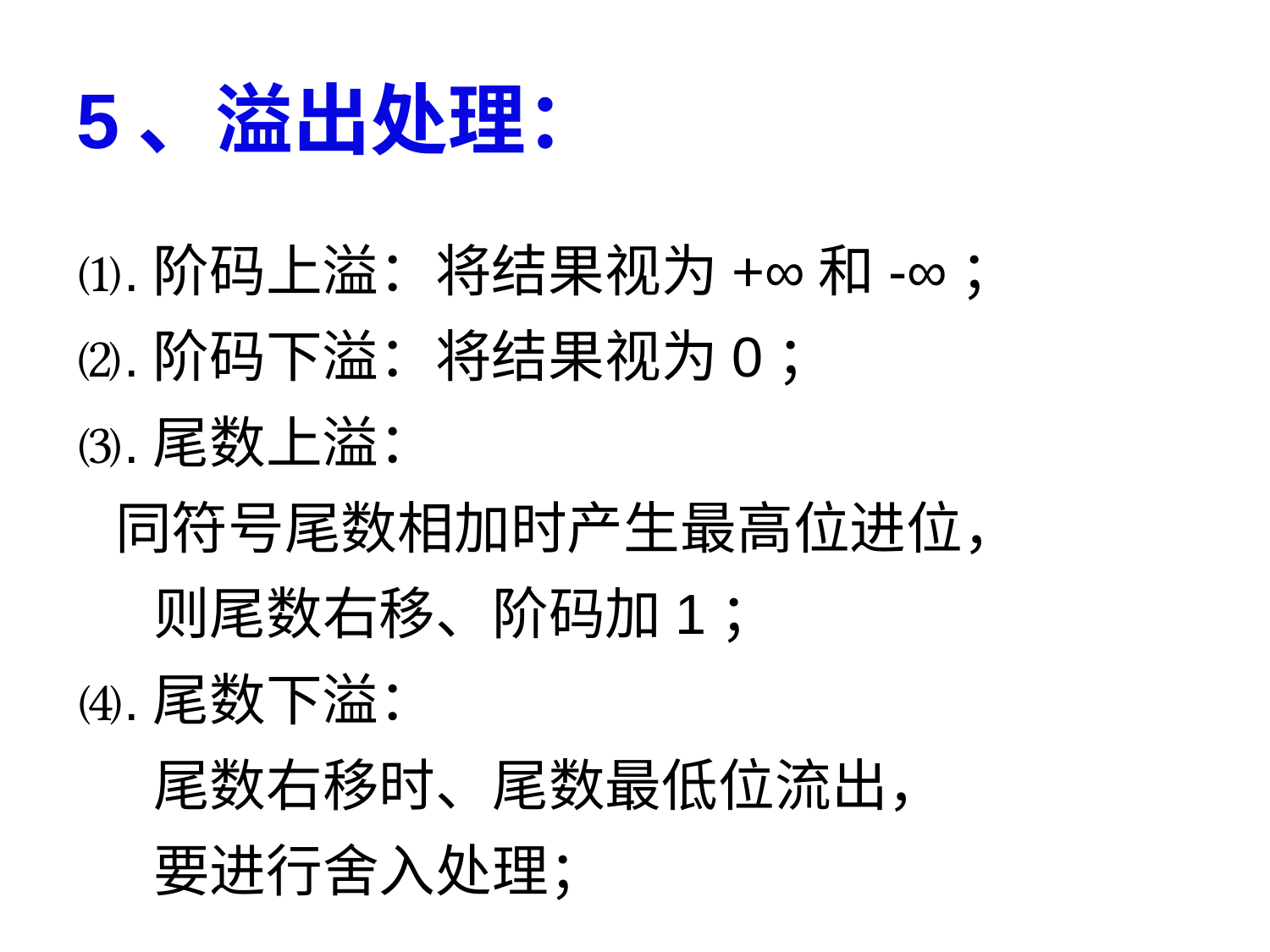

# 5、溢出处理：
⑴.阶码上溢：将结果视为+∞和-∞；
⑵.阶码下溢：将结果视为0；
⑶.尾数上溢：
  同符号尾数相加时产生最高位进位，
     则尾数右移、阶码加1；
⑷.尾数下溢：
     尾数右移时、尾数最低位流出，
     要进行舍入处理；